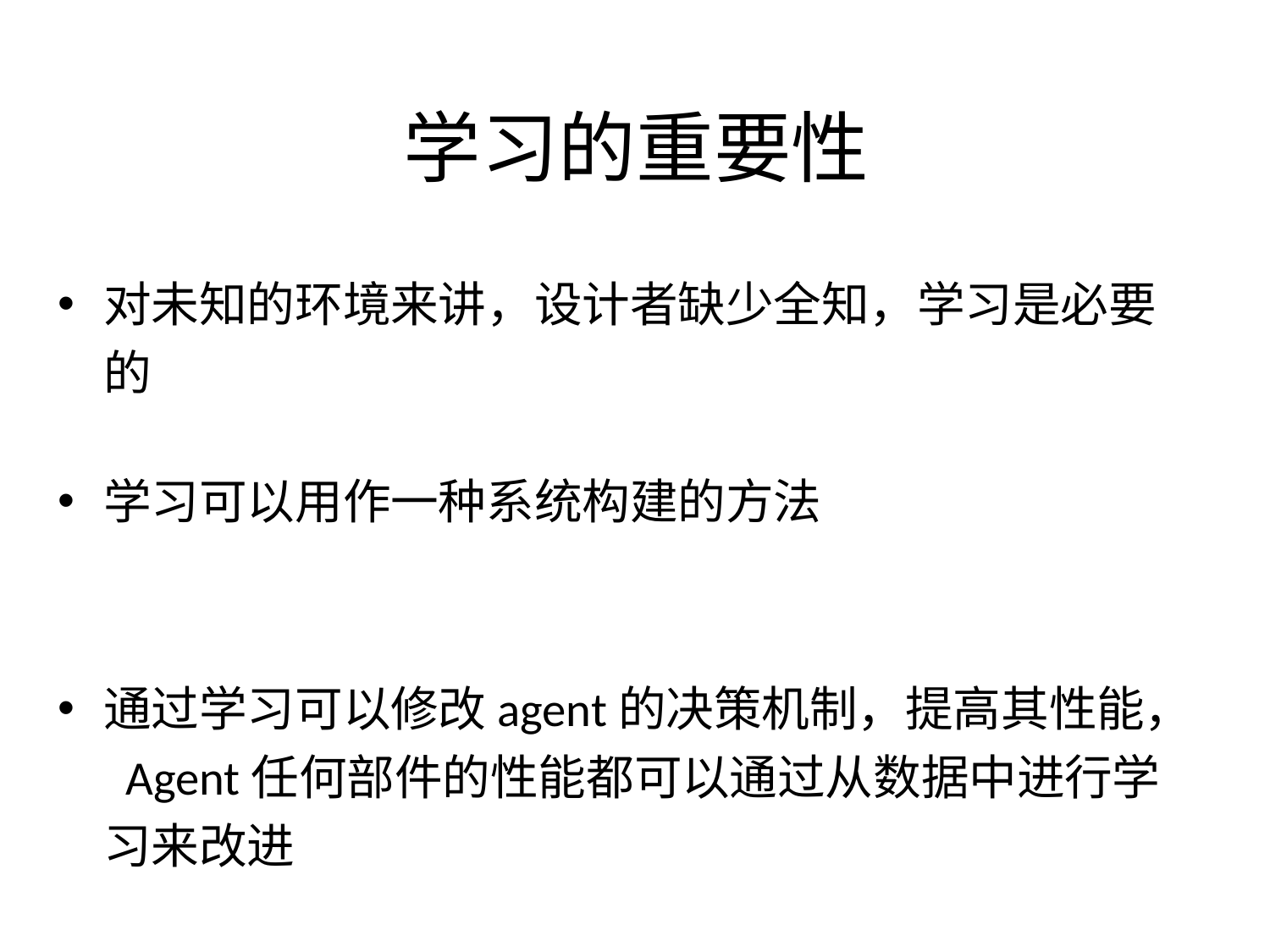

学习的重要性
对未知的环境来讲，设计者缺少全知，学习是必要的

学习可以用作一种系统构建的方法

通过学习可以修改agent的决策机制，提高其性能， Agent任何部件的性能都可以通过从数据中进行学习来改进